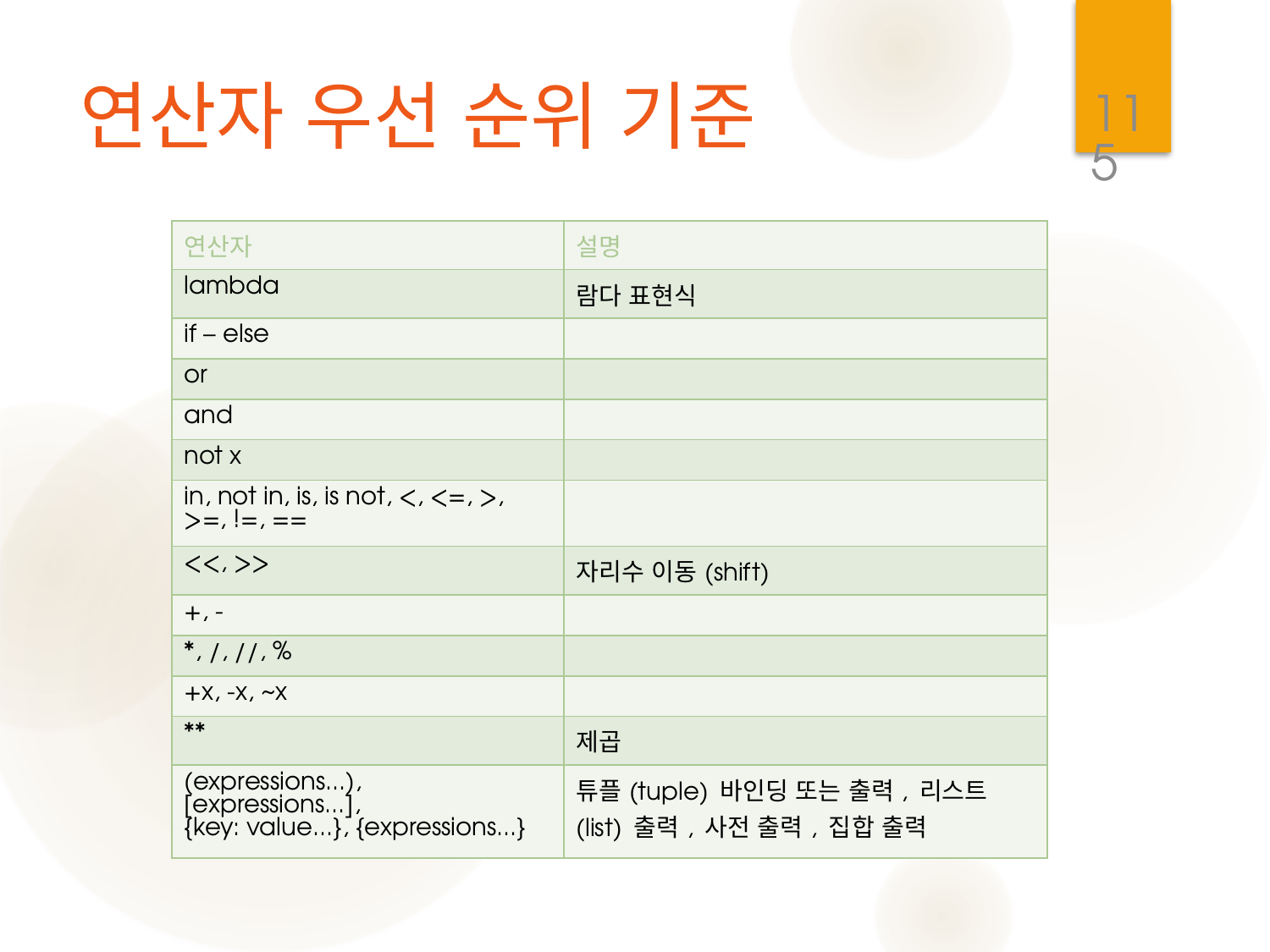

115
# 연산자 우선 순위 기준
| 연산자 | 설명 |
| --- | --- |
| lambda | 람다 표현식 |
| if – else |  |
| or |  |
| and |  |
| not x |  |
| in, not in, is, is not, <, <=, >, >=, !=, == |  |
| <<, >> | 자리수 이동(shift) |
| +, - |  |
| \*, /, //, % |  |
| +x, -x, ~x |  |
| \*\* | 제곱 |
| (expressions...), [expressions...], {key: value...}, {expressions...} | 튜플(tuple) 바인딩 또는 출력, 리스트(list) 출력, 사전 출력, 집합 출력 |